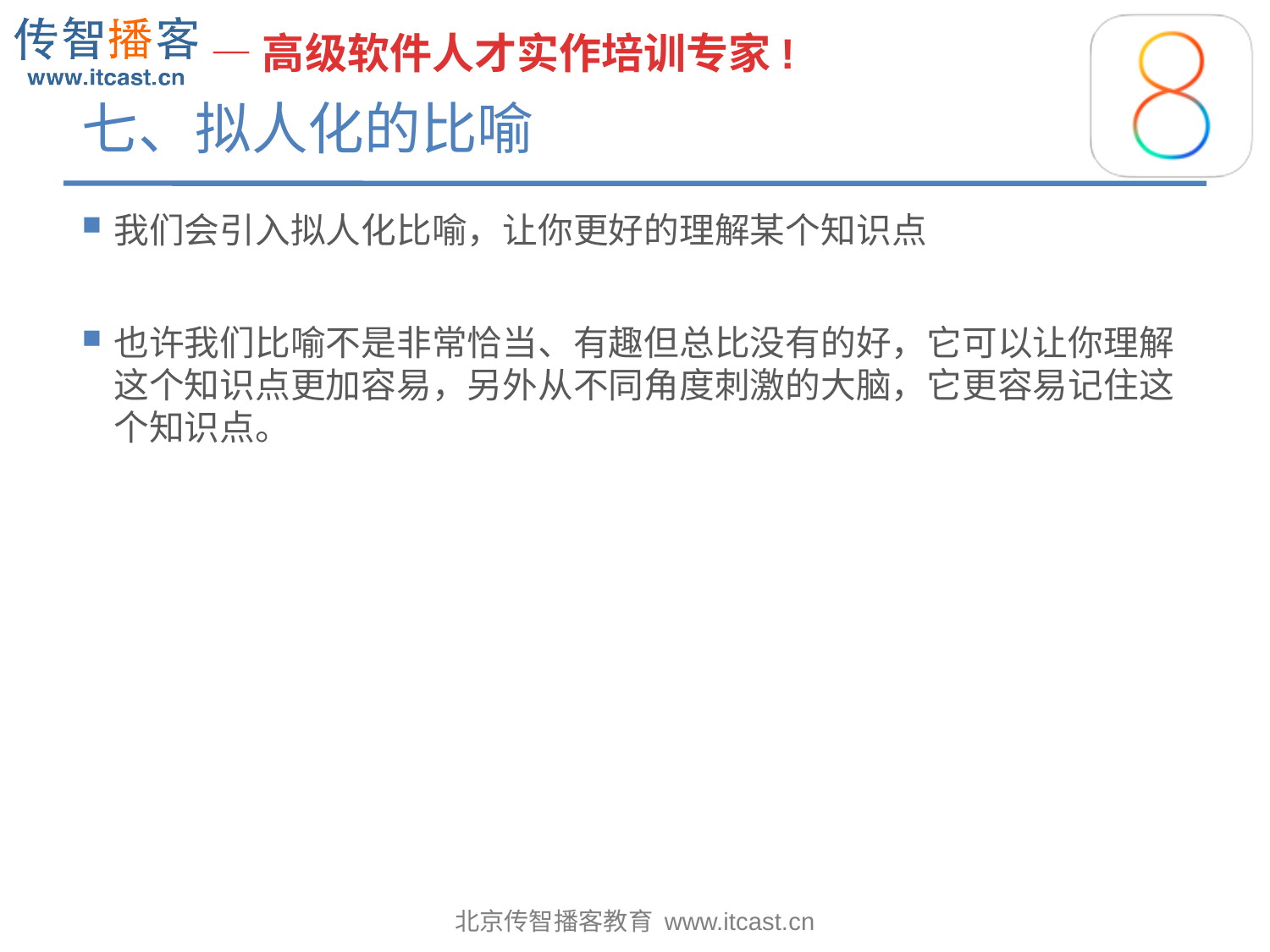

# 七、拟人化的比喻
我们会引入拟人化比喻，让你更好的理解某个知识点

也许我们比喻不是非常恰当、有趣但总比没有的好，它可以让你理解这个知识点更加容易，另外从不同角度刺激的大脑，它更容易记住这个知识点。